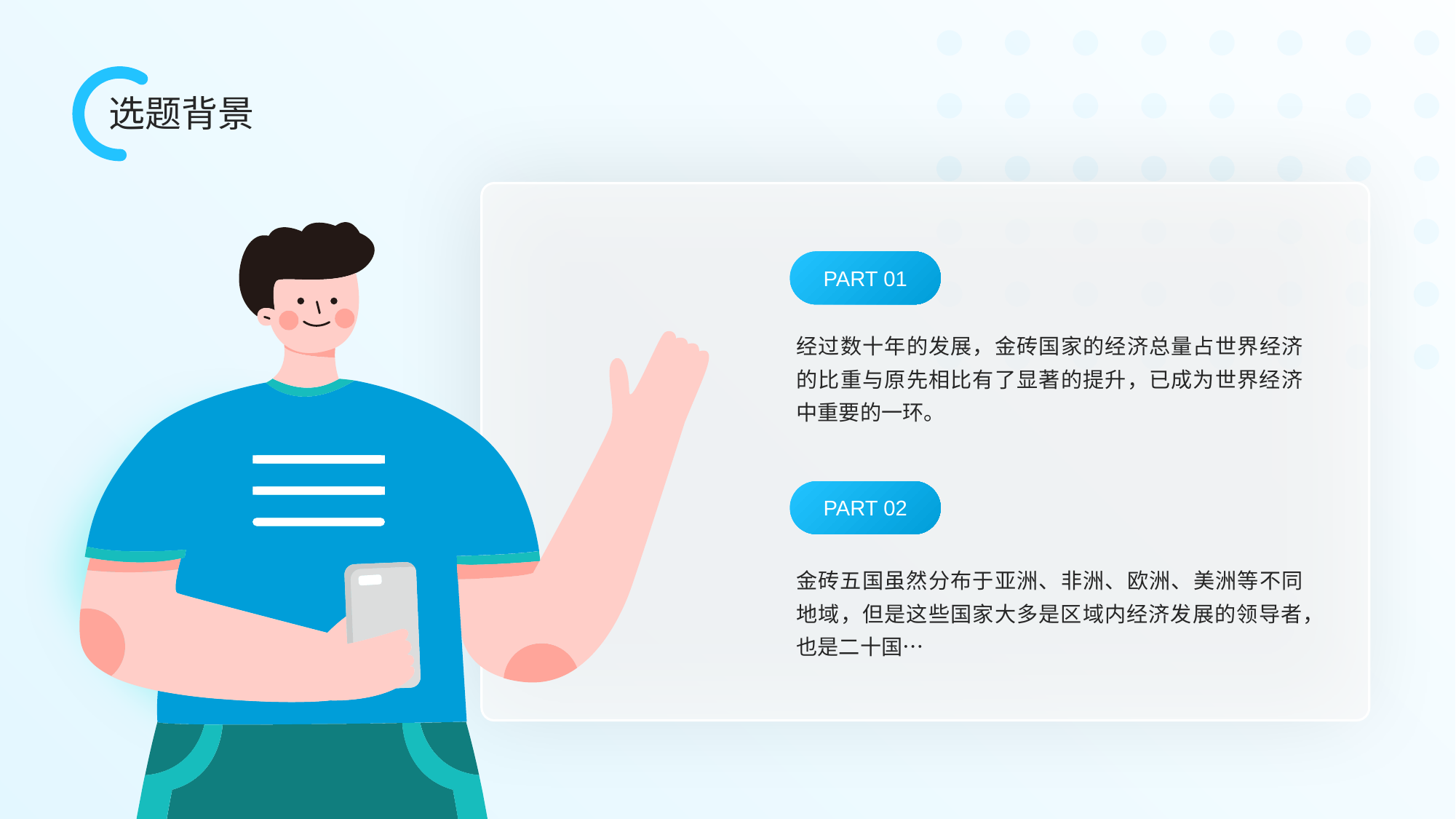

选题背景

PART 01
经过数十年的发展，金砖国家的经济总量占世界经济的比重与原先相比有了显著的提升，已成为世界经济中重要的一环。

PART 02
金砖五国虽然分布于亚洲、非洲、欧洲、美洲等不同地域，但是这些国家大多是区域内经济发展的领导者，也是二十国…